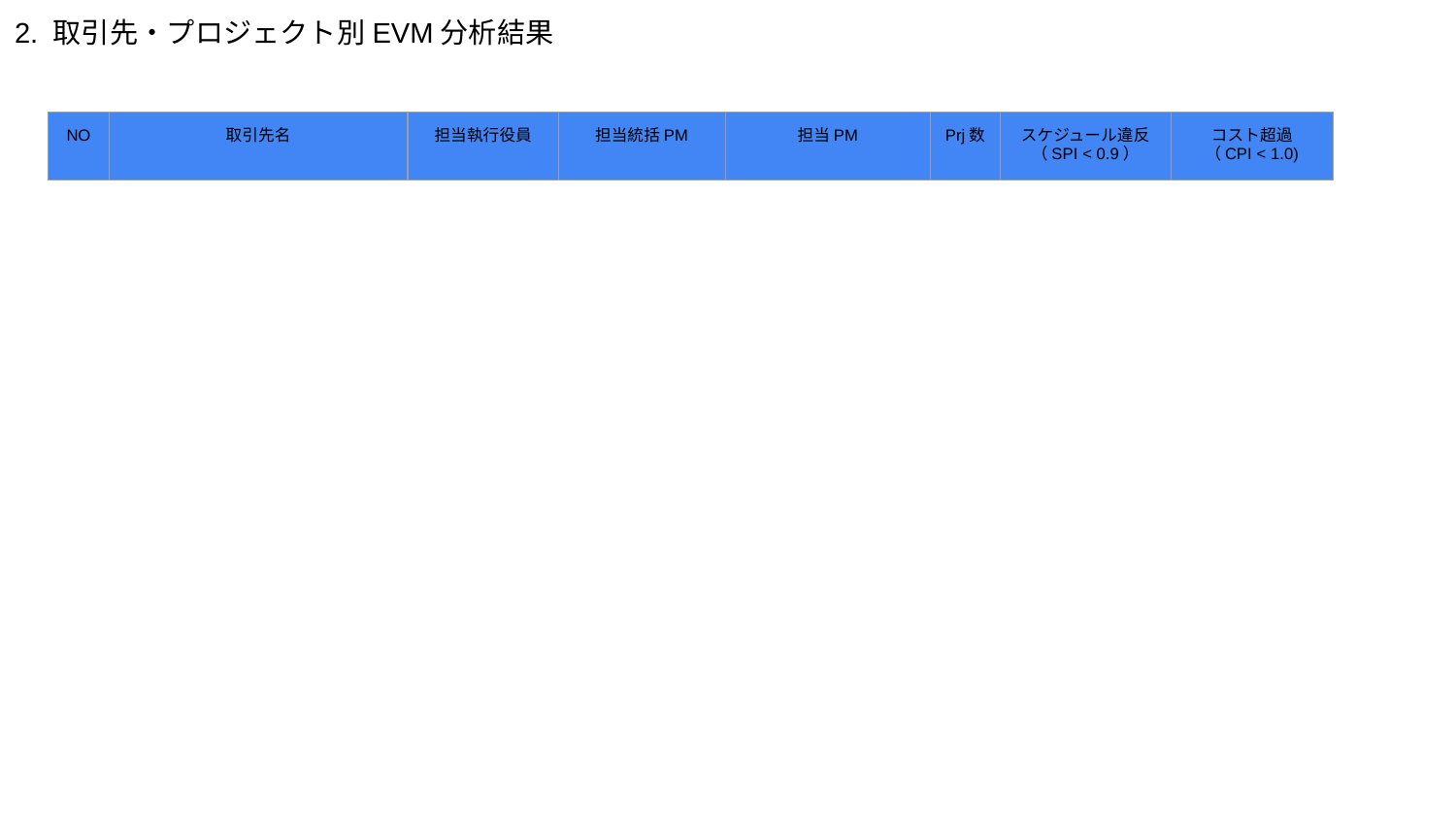

2. 取引先・プロジェクト別EVM分析結果
| NO | 取引先名 | 担当執行役員 | 担当統括PM | 担当PM | Prj数 | スケジュール違反 （SPI < 0.9） | コスト超過 （CPI < 1.0) |
| --- | --- | --- | --- | --- | --- | --- | --- |